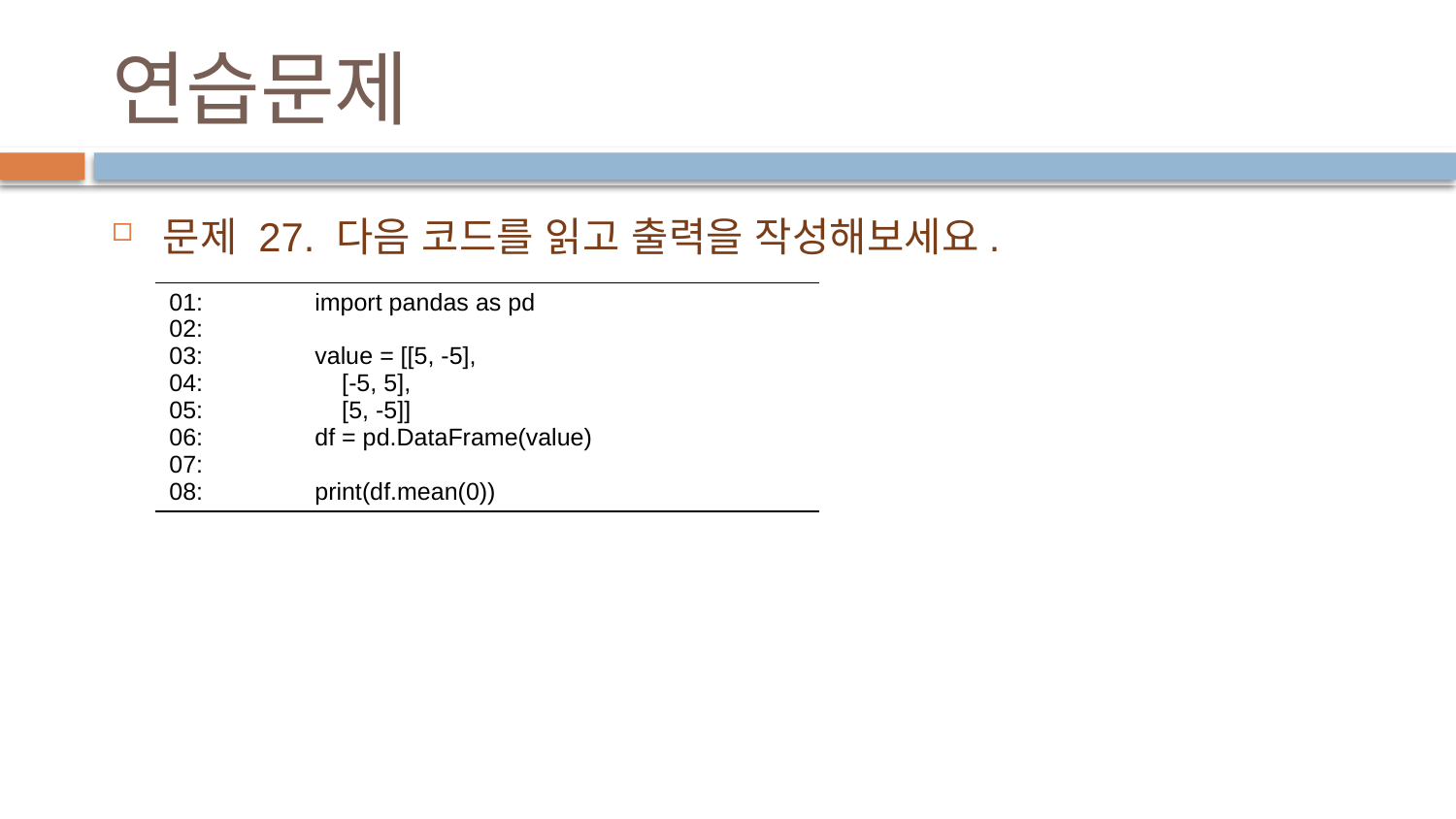

# 연습문제
문제 27. 다음 코드를 읽고 출력을 작성해보세요.
| 01: import pandas as pd 02: 03: value = [[5, -5], 04: [-5, 5], 05: [5, -5]] 06: df = pd.DataFrame(value) 07: 08: print(df.mean(0)) |
| --- |